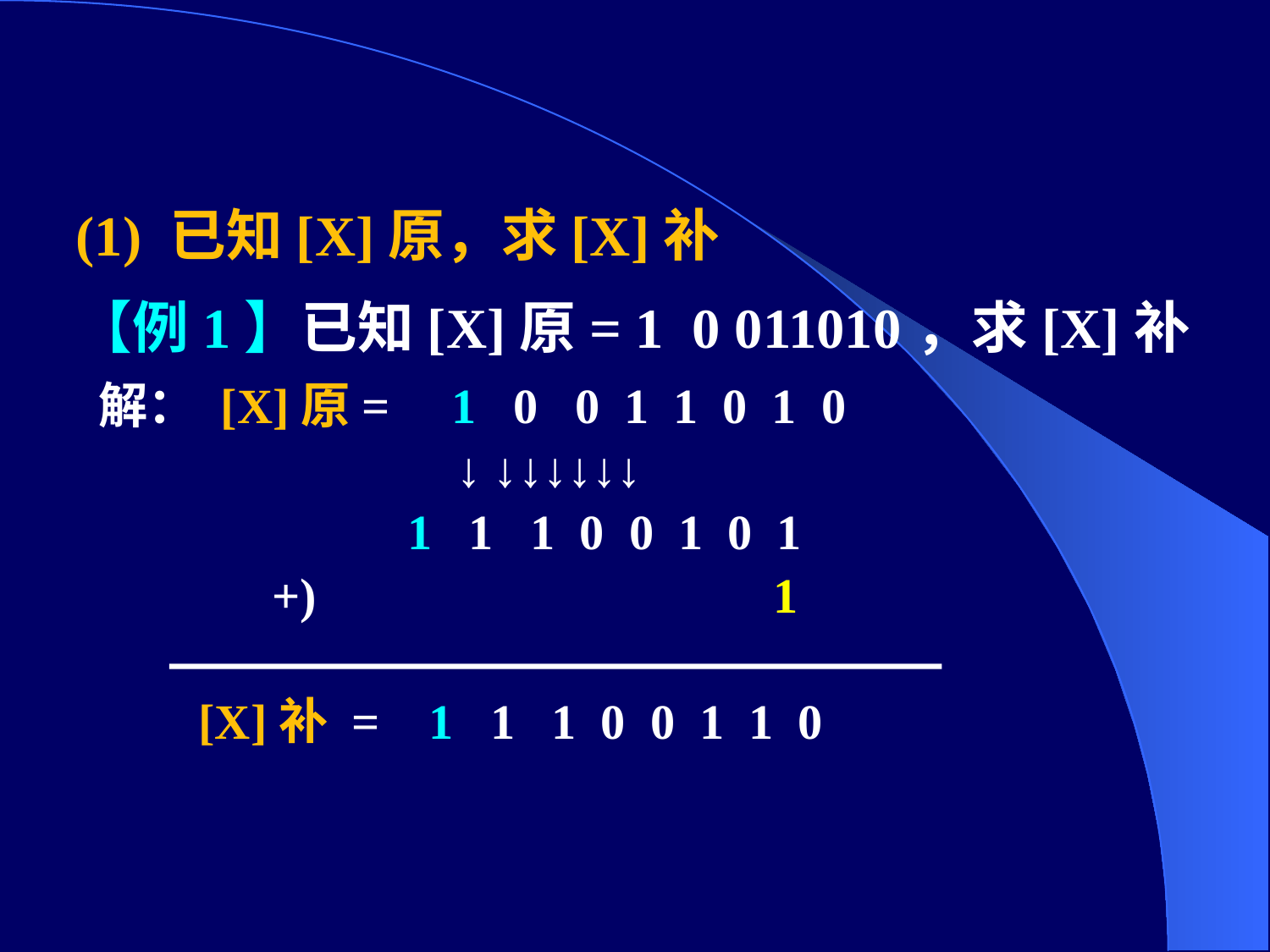

(1) 已知[X]原，求[X]补
【例1】已知[X]原= 1  0 011010，求[X]补
 解： [X]原=     1   0   0  1  1  0  1  0
                               ↓ ↓↓↓↓↓↓
                           1   1   1  0  0  1  0  1
                +)　     　　   　             1

          [X]补 =    1   1   1  0  0  1  1  0